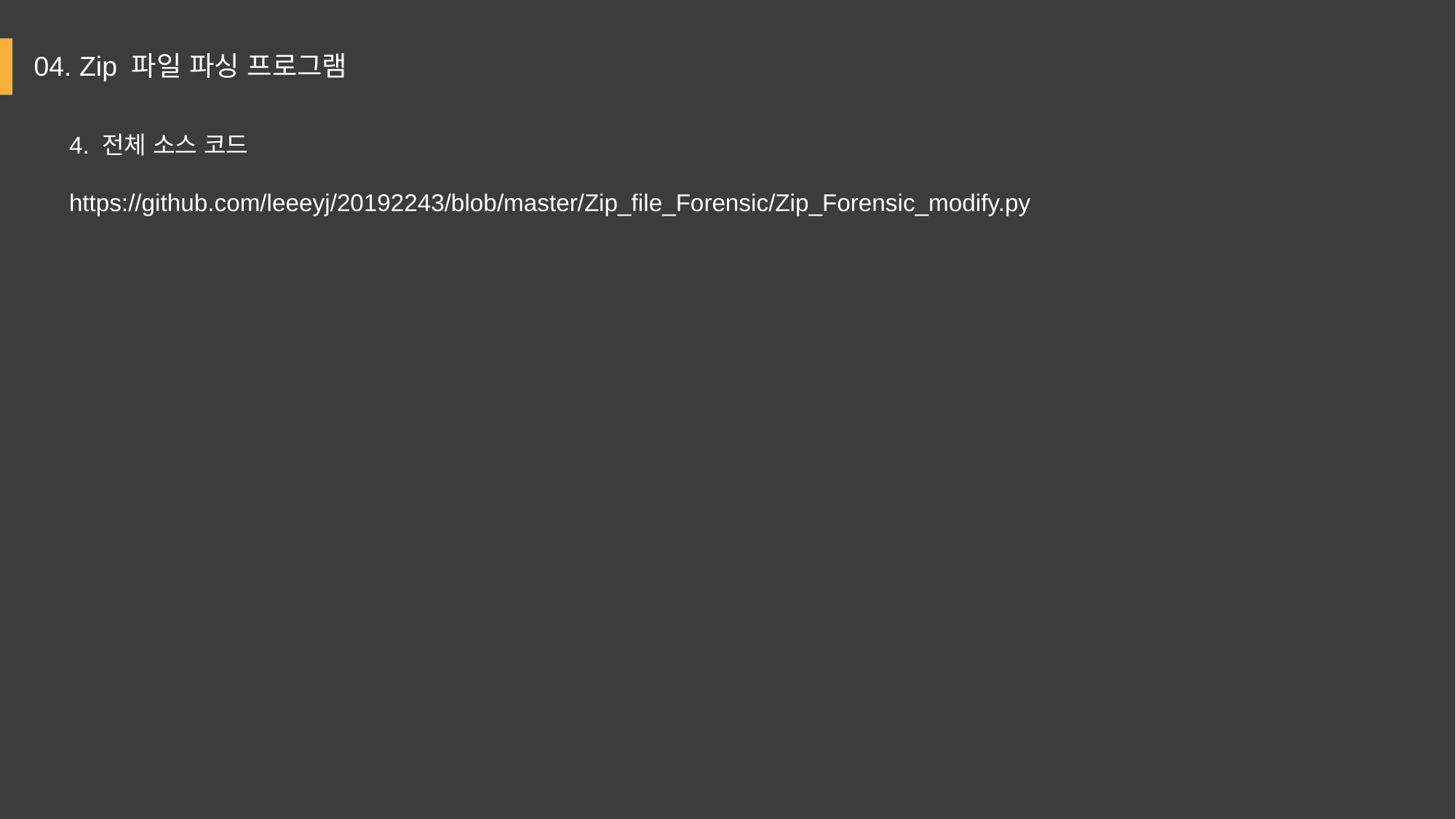

04. Zip 파일 파싱 프로그램
4. 전체 소스 코드
https://github.com/leeeyj/20192243/blob/master/Zip_file_Forensic/Zip_Forensic_modify.py